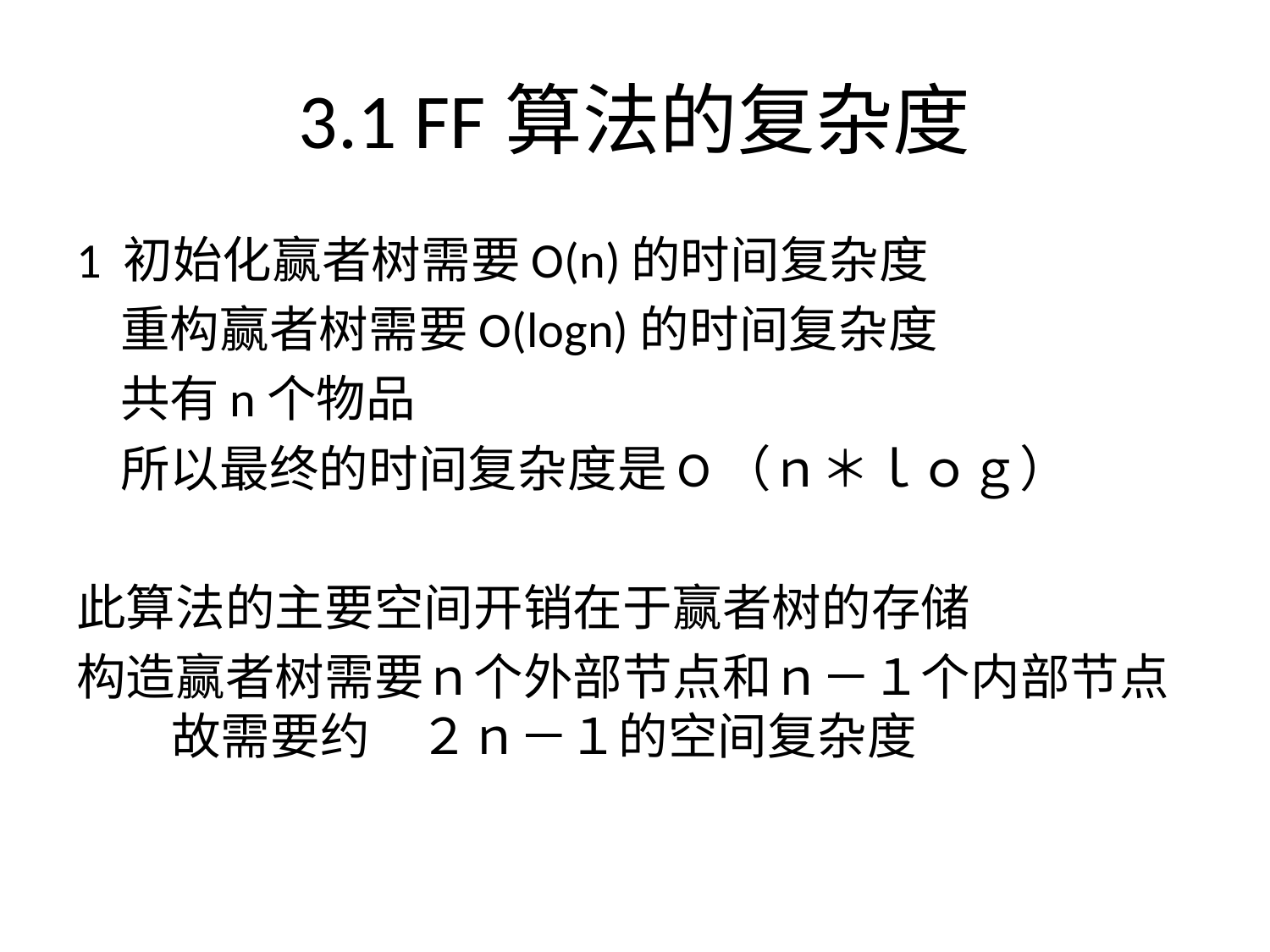

# 3.1 FF算法的复杂度
1 初始化赢者树需要O(n)的时间复杂度
   重构赢者树需要O(logn)的时间复杂度
   共有n个物品
   所以最终的时间复杂度是O（ｎ＊ｌｏｇ）

此算法的主要空间开销在于赢者树的存储
构造赢者树需要ｎ个外部节点和ｎ－１个内部节点　故需要约　２ｎ－１的空间复杂度